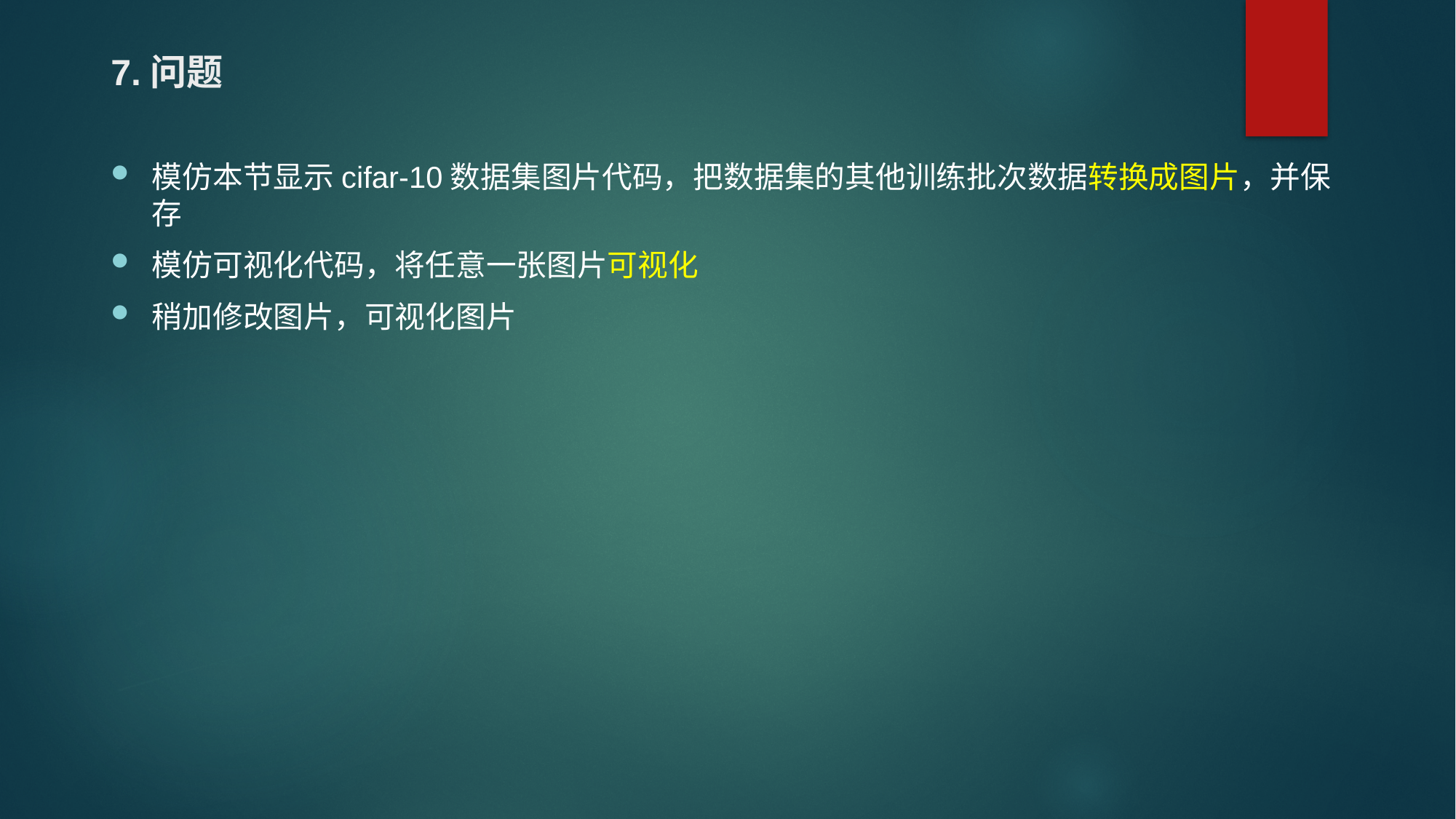

# 7.问题
模仿本节显示cifar-10数据集图片代码，把数据集的其他训练批次数据转换成图片，并保存
模仿可视化代码，将任意一张图片可视化
稍加修改图片，可视化图片